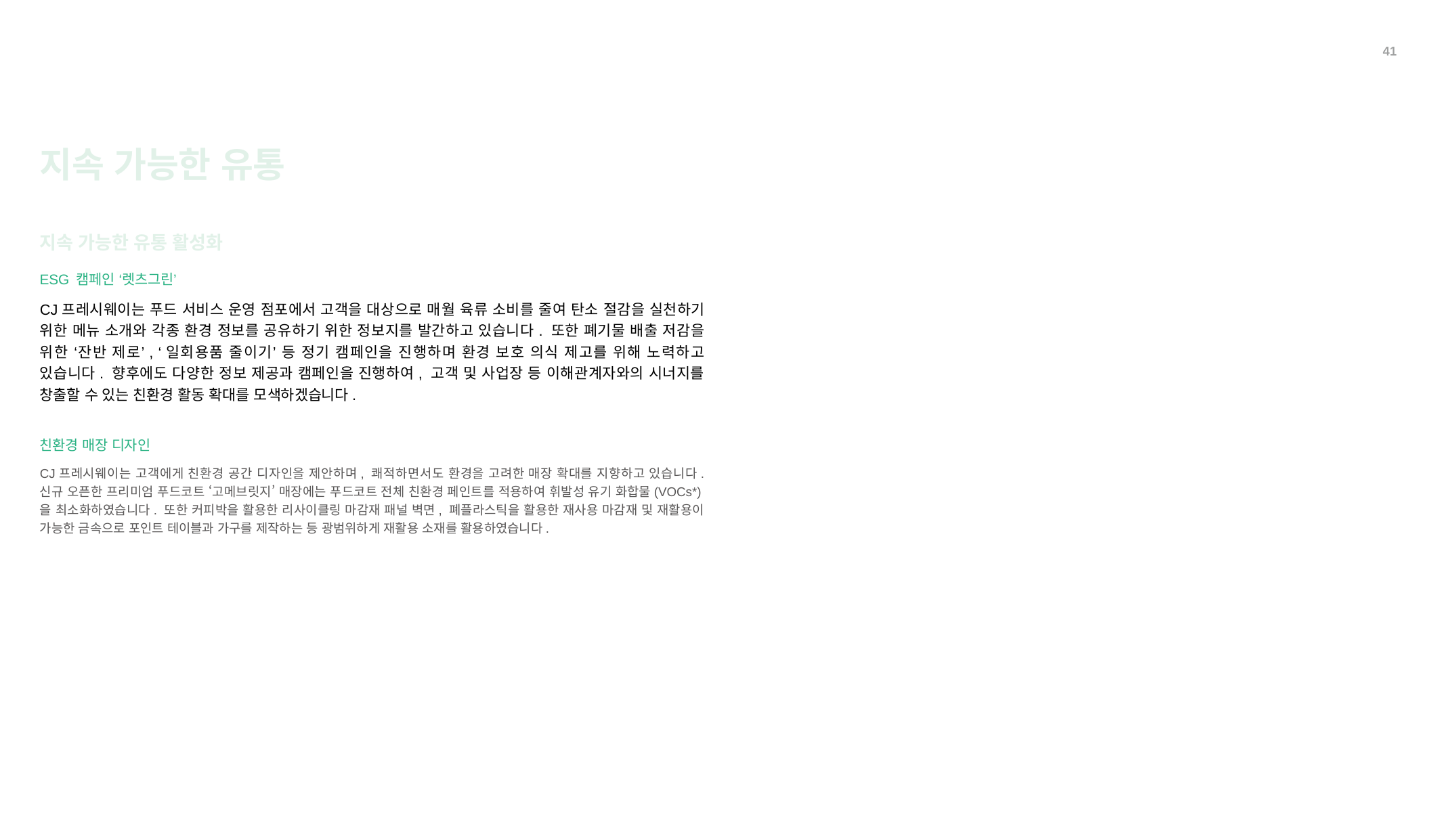

41
지속 가능한 유통
지속 가능한 유통 활성화
ESG 캠페인 ‘렛츠그린’
CJ프레시웨이는 푸드 서비스 운영 점포에서 고객을 대상으로 매월 육류 소비를 줄여 탄소 절감을 실천하기 위한 메뉴 소개와 각종 환경 정보를 공유하기 위한 정보지를 발간하고 있습니다. 또한 폐기물 배출 저감을 위한 ‘잔반 제로’, ‘일회용품 줄이기’ 등 정기 캠페인을 진행하며 환경 보호 의식 제고를 위해 노력하고 있습니다. 향후에도 다양한 정보 제공과 캠페인을 진행하여, 고객 및 사업장 등 이해관계자와의 시너지를 창출할 수 있는 친환경 활동 확대를 모색하겠습니다.
친환경 매장 디자인
CJ프레시웨이는 고객에게 친환경 공간 디자인을 제안하며, 쾌적하면서도 환경을 고려한 매장 확대를 지향하고 있습니다. 신규 오픈한 프리미엄 푸드코트 ‘고메브릿지’ 매장에는 푸드코트 전체 친환경 페인트를 적용하여 휘발성 유기 화합물(VOCs*)을 최소화하였습니다. 또한 커피박을 활용한 리사이클링 마감재 패널 벽면, 폐플라스틱을 활용한 재사용 마감재 및 재활용이 가능한 금속으로 포인트 테이블과 가구를 제작하는 등 광범위하게 재활용 소재를 활용하였습니다.